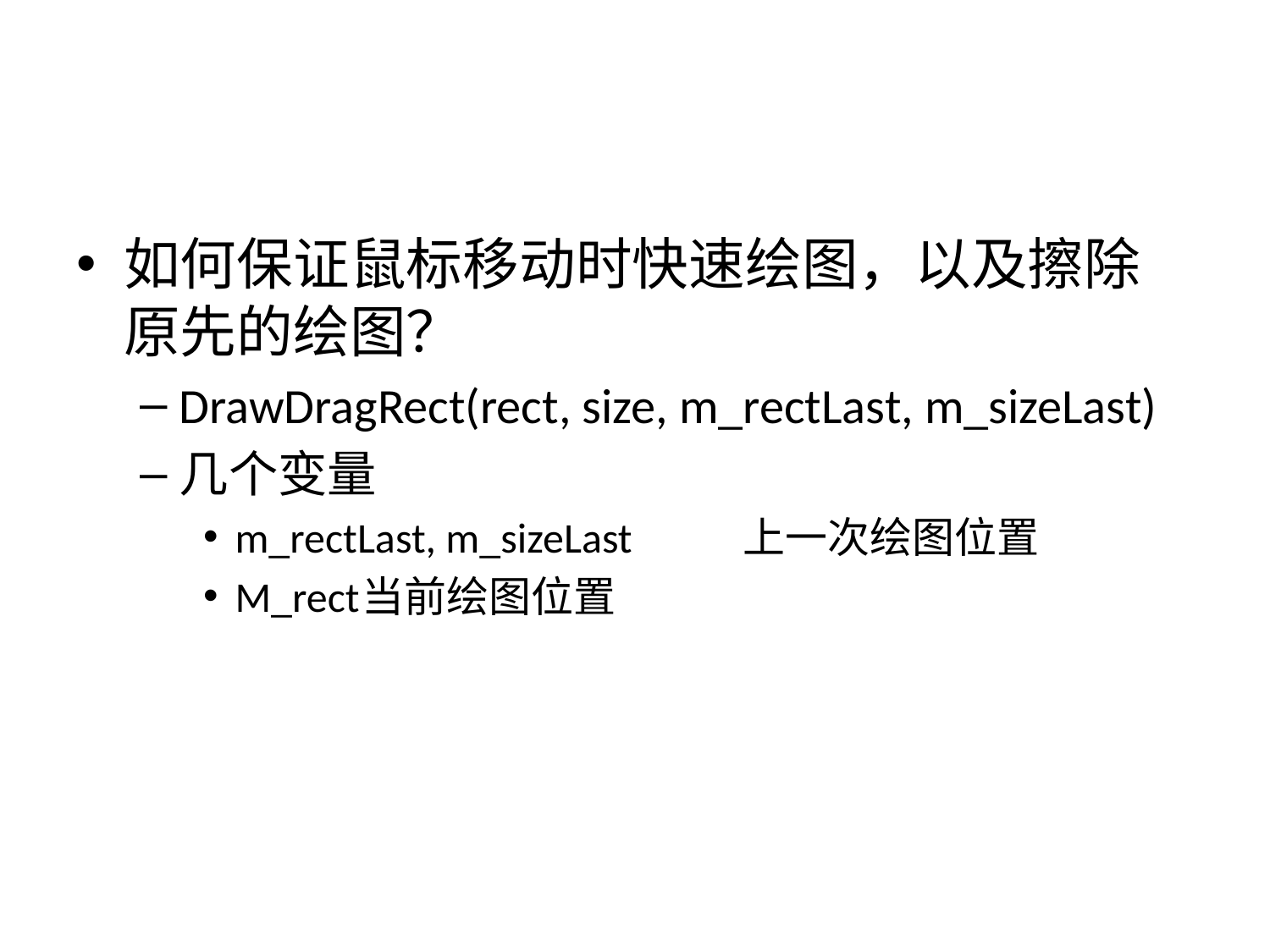

#
如何保证鼠标移动时快速绘图，以及擦除原先的绘图？
DrawDragRect(rect, size, m_rectLast, m_sizeLast)
几个变量
m_rectLast, m_sizeLast	上一次绘图位置
M_rect	当前绘图位置